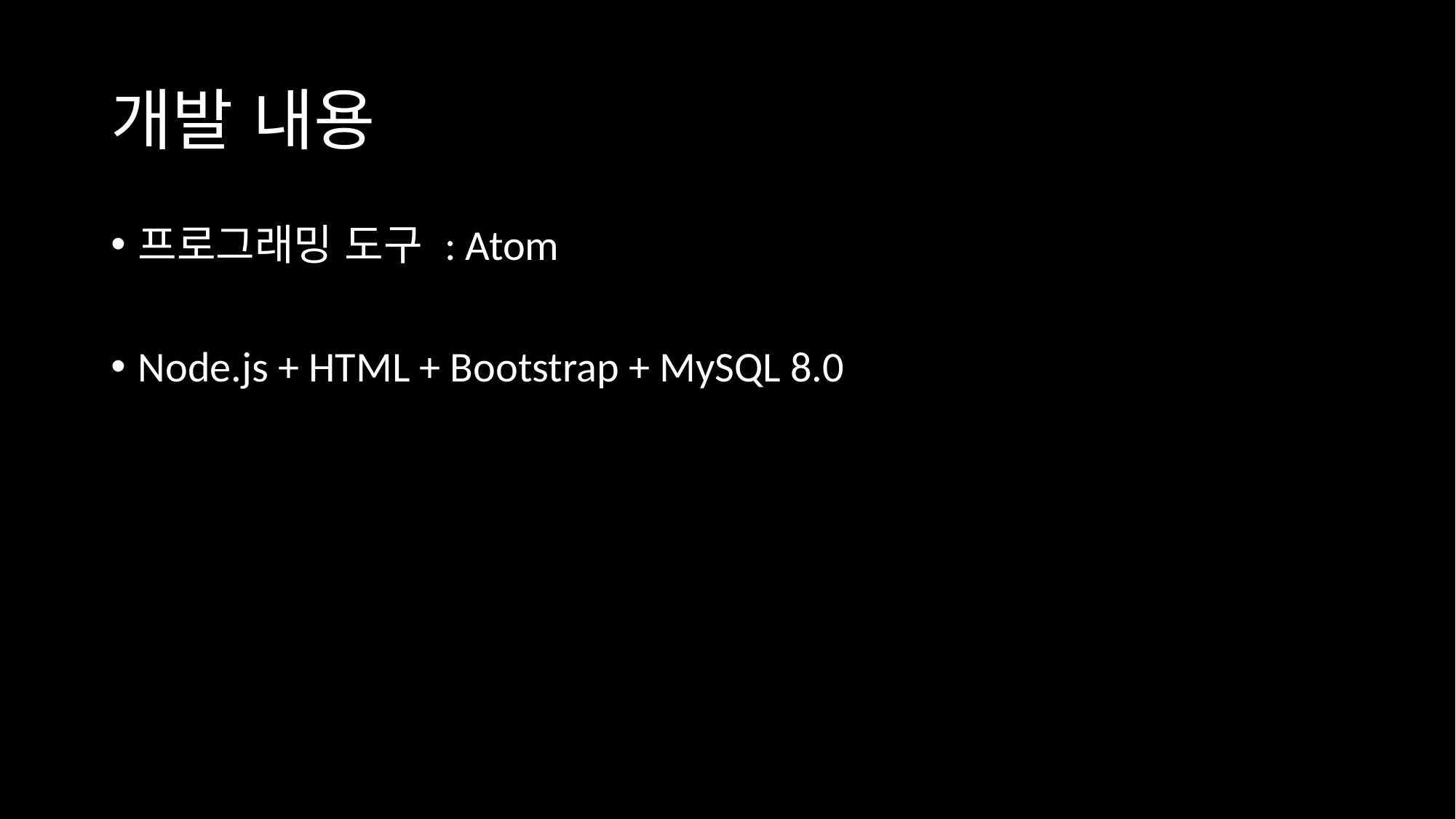

# 개발 내용
프로그래밍 도구 : Atom

Node.js + HTML + Bootstrap + MySQL 8.0